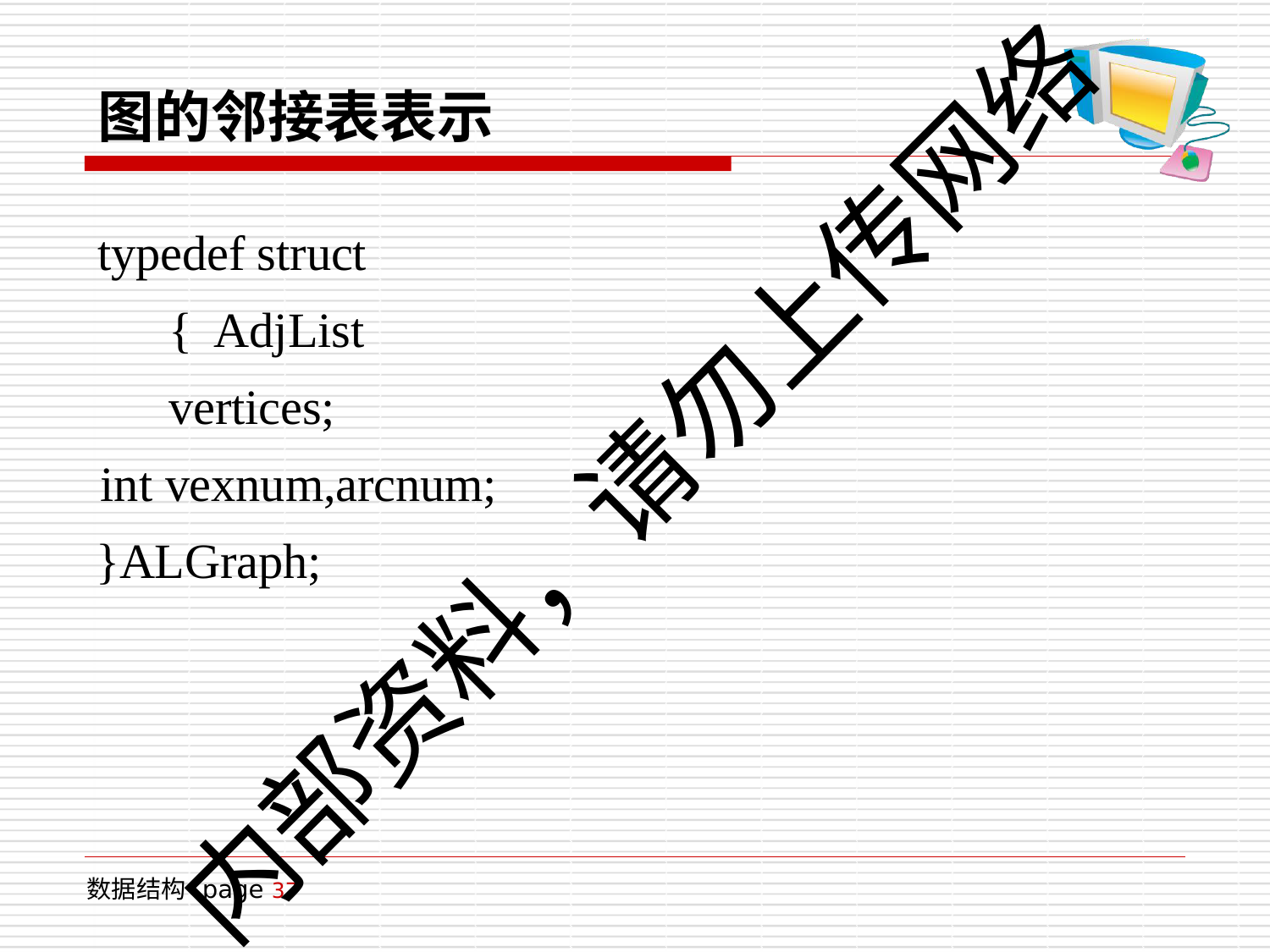

# 图的邻接表表示

typedef struct {  AdjList	vertices;
int vexnum,arcnum;
}ALGraph;
内部资料，请勿上传网络

数据结构 page 37